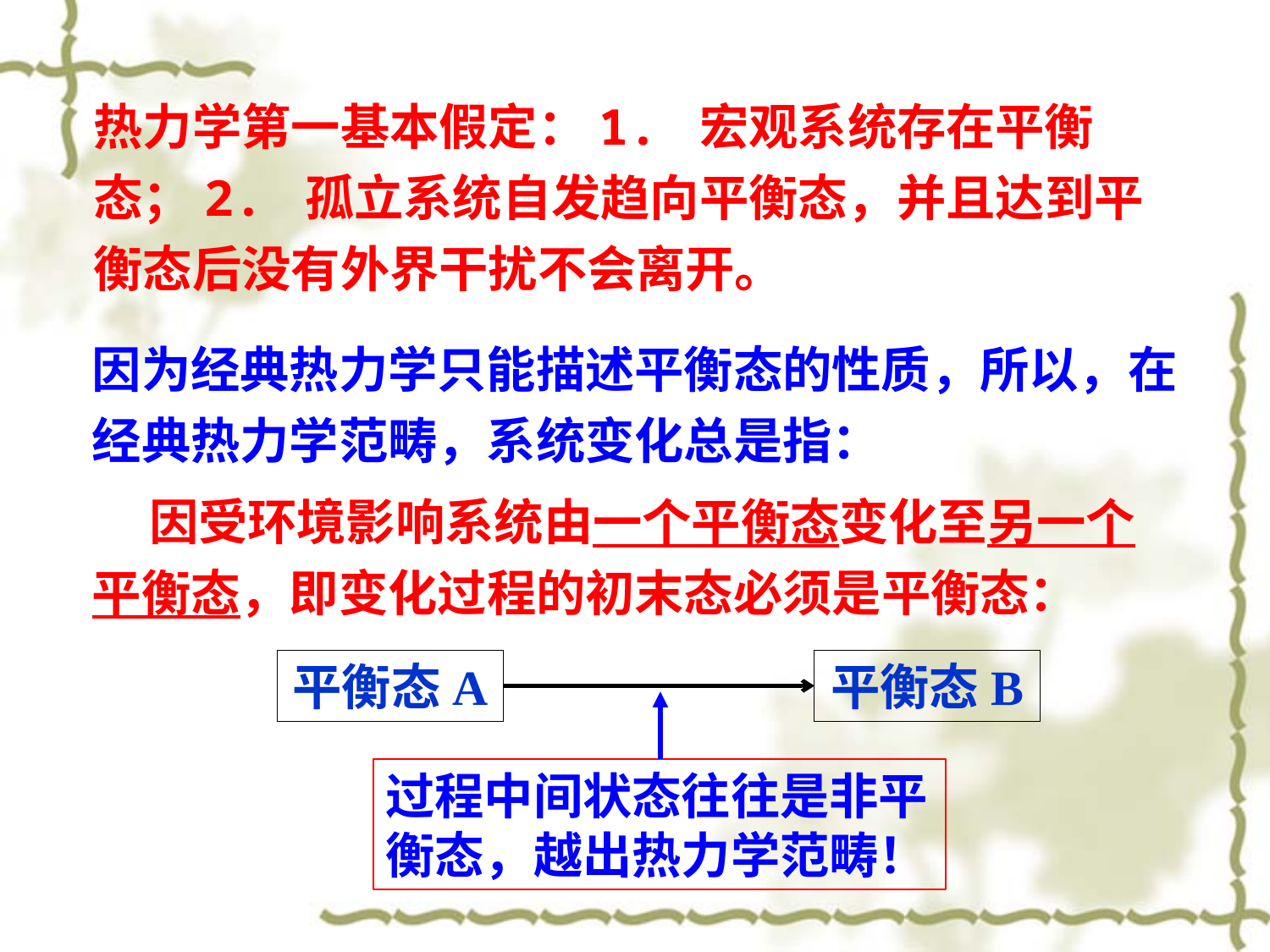

热力学第一基本假定：1. 宏观系统存在平衡态；2. 孤立系统自发趋向平衡态，并且达到平衡态后没有外界干扰不会离开。
因为经典热力学只能描述平衡态的性质，所以，在经典热力学范畴，系统变化总是指：
    因受环境影响系统由一个平衡态变化至另一个平衡态，即变化过程的初末态必须是平衡态：
平衡态A
平衡态B
过程中间状态往往是非平衡态，越出热力学范畴！